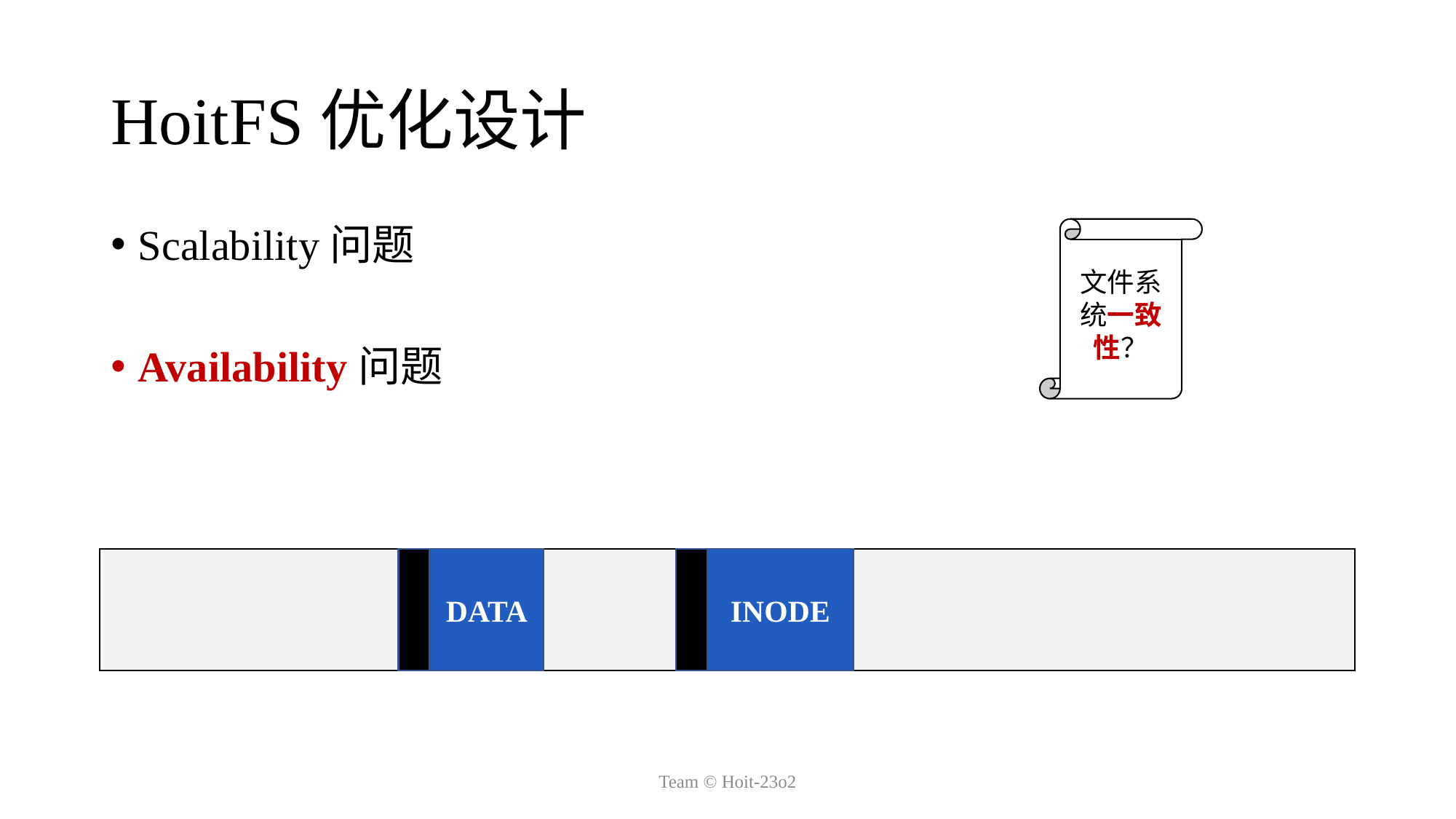

# HoitFS优化设计
Scalability问题

Availability问题

文件系统一致性？

DATA

INODE
Team © Hoit-23o2